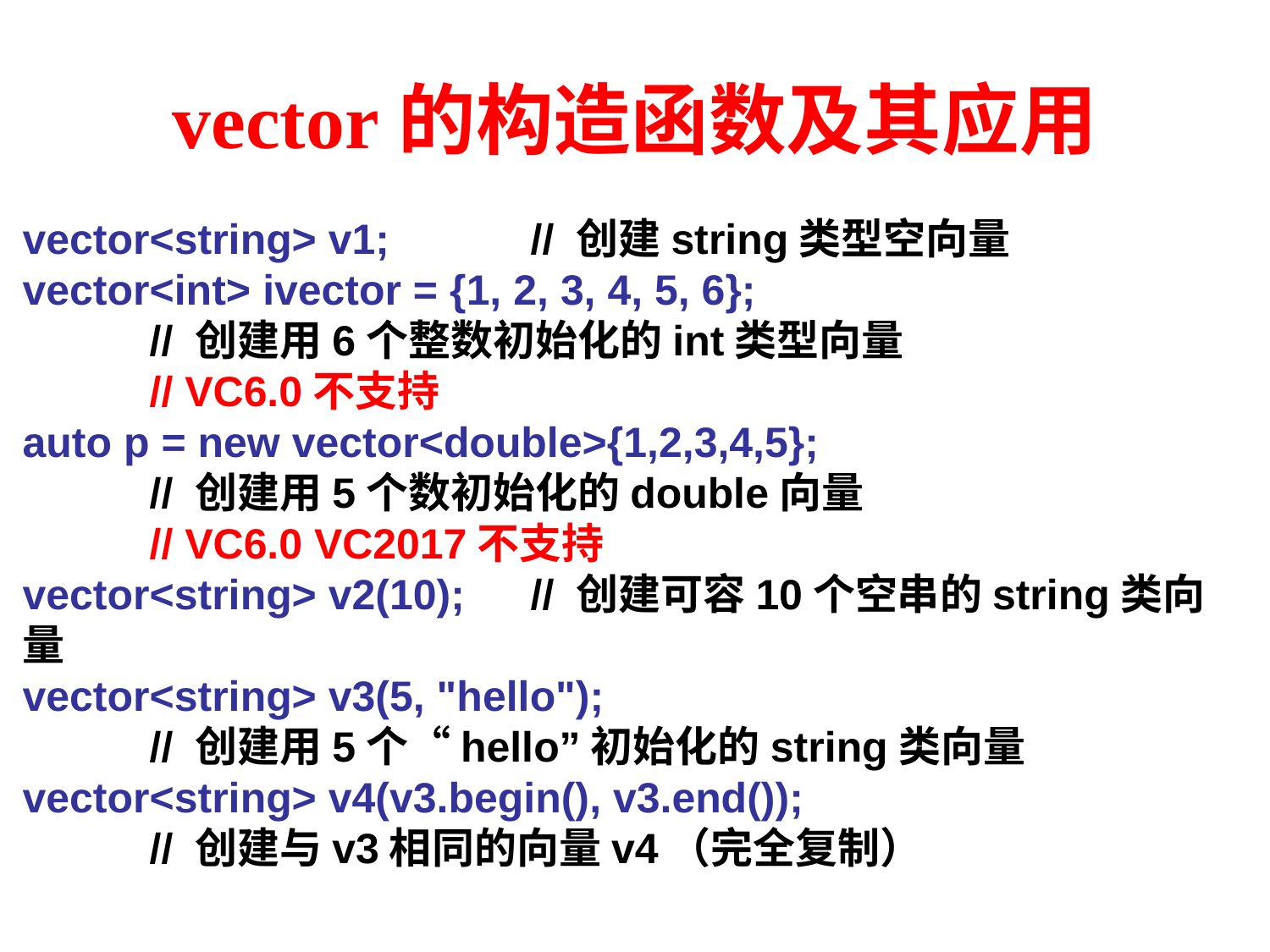

# vector的构造函数及其应用
vector<string> v1;         	// 创建string类型空向量
vector<int> ivector = {1, 2, 3, 4, 5, 6};
	// 创建用6个整数初始化的int类型向量
	// VC6.0不支持
auto p = new vector<double>{1,2,3,4,5};
	// 创建用5个数初始化的double向量
	// VC6.0 VC2017不支持
vector<string> v2(10);     	// 创建可容10个空串的string类向量
vector<string> v3(5, "hello");
	// 创建用5个“hello”初始化的string类向量
vector<string> v4(v3.begin(), v3.end());
 	// 创建与v3相同的向量v4（完全复制）